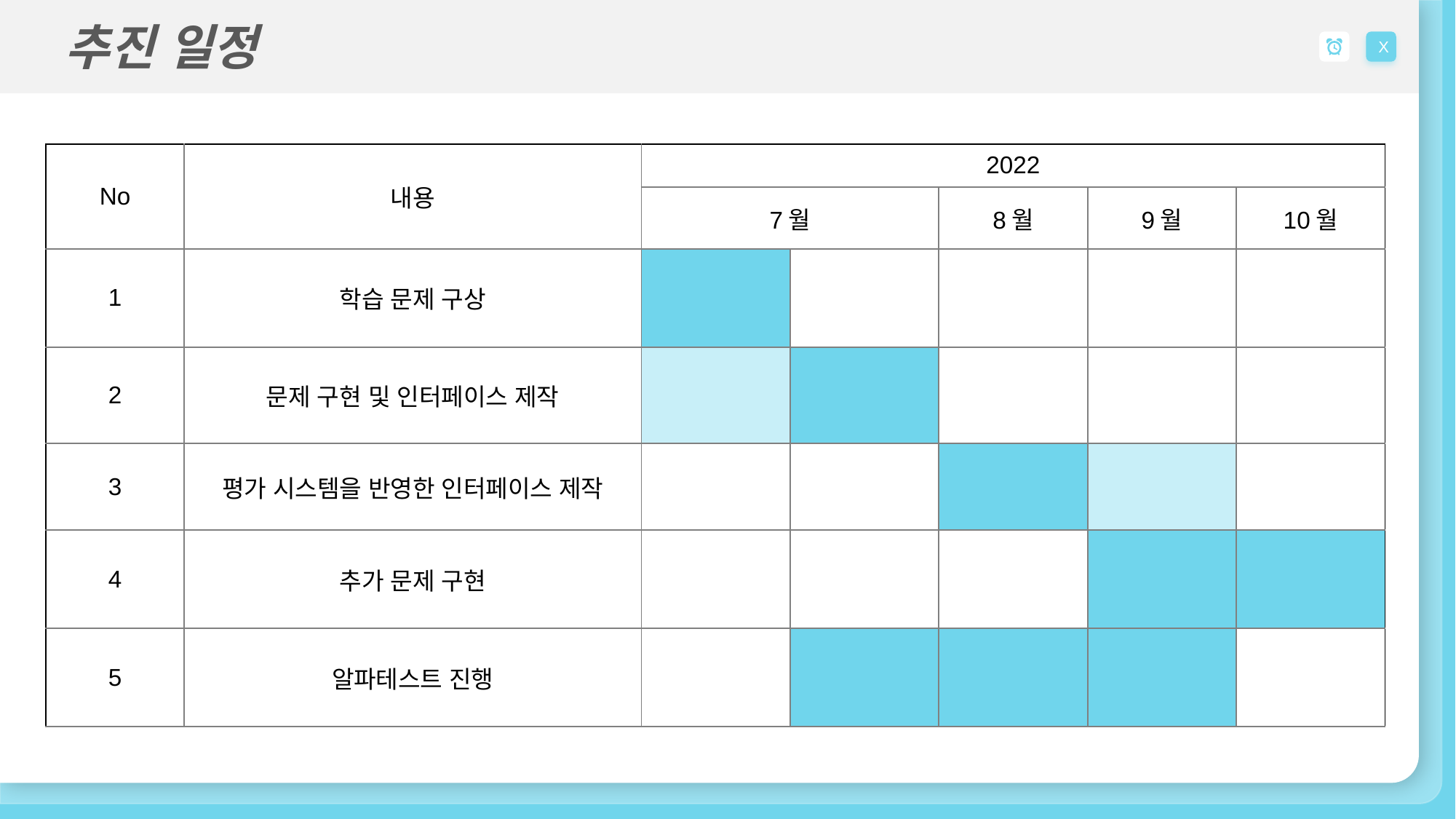

추진 일정

X
| No | 내용 | 2022 |  |  |  |  |
| --- | --- | --- | --- | --- | --- | --- |
|  |  | 7월 |  | 8월 | 9월 | 10월 |
| 1 | 학습 문제 구상 |  |  |  |  |  |
| 2 | 문제 구현 및 인터페이스 제작 |  |  |  |  |  |
| 3 | 평가 시스템을 반영한 인터페이스 제작 |  |  |  |  |  |
| 4 | 추가 문제 구현 |  |  |  |  |  |
| 5 | 알파테스트 진행 |  |  |  |  |  |